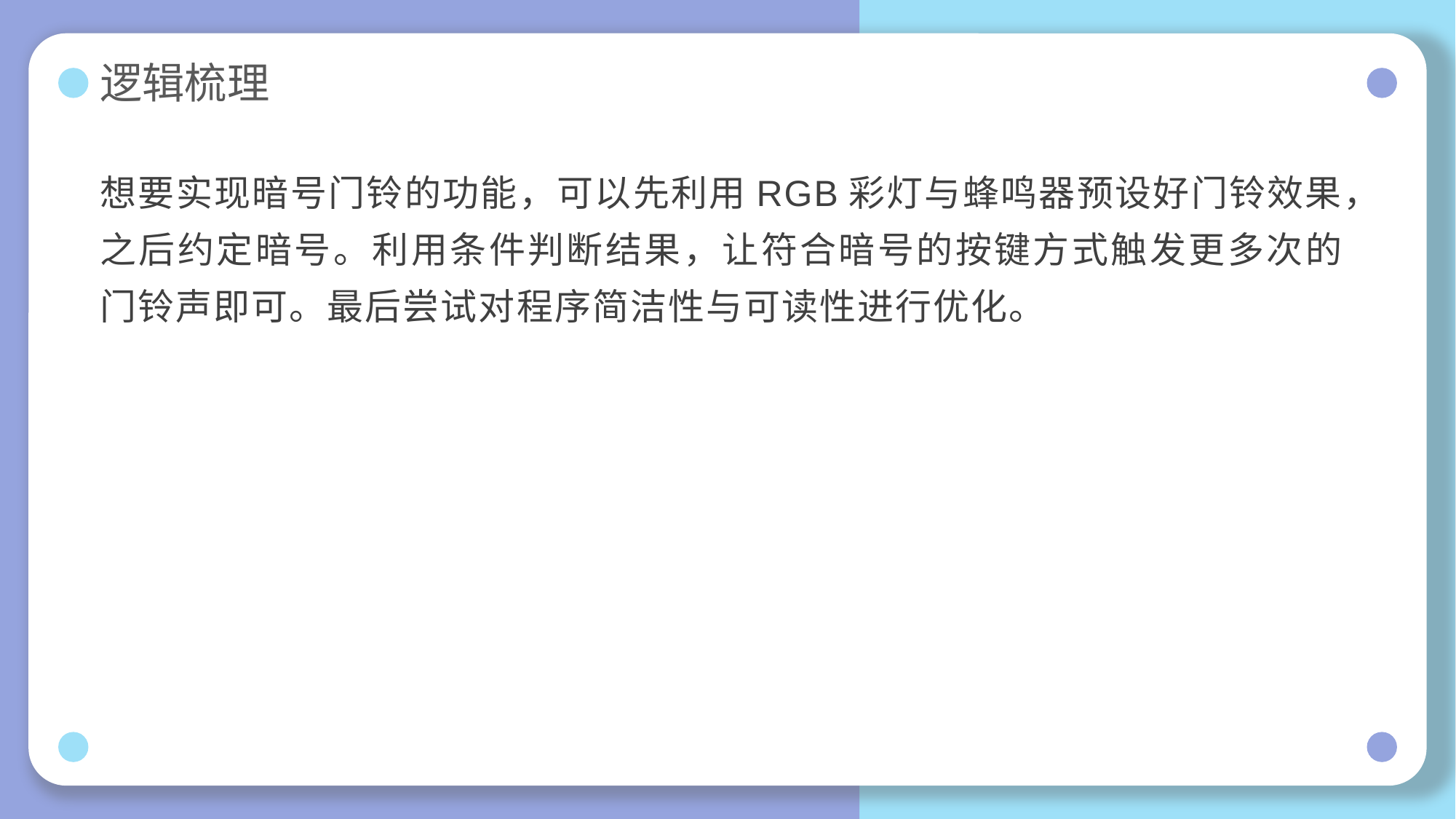

# 逻辑梳理
想要实现暗号门铃的功能，可以先利用RGB彩灯与蜂鸣器预设好门铃效果，之后约定暗号。利用条件判断结果，让符合暗号的按键方式触发更多次的门铃声即可。最后尝试对程序简洁性与可读性进行优化。